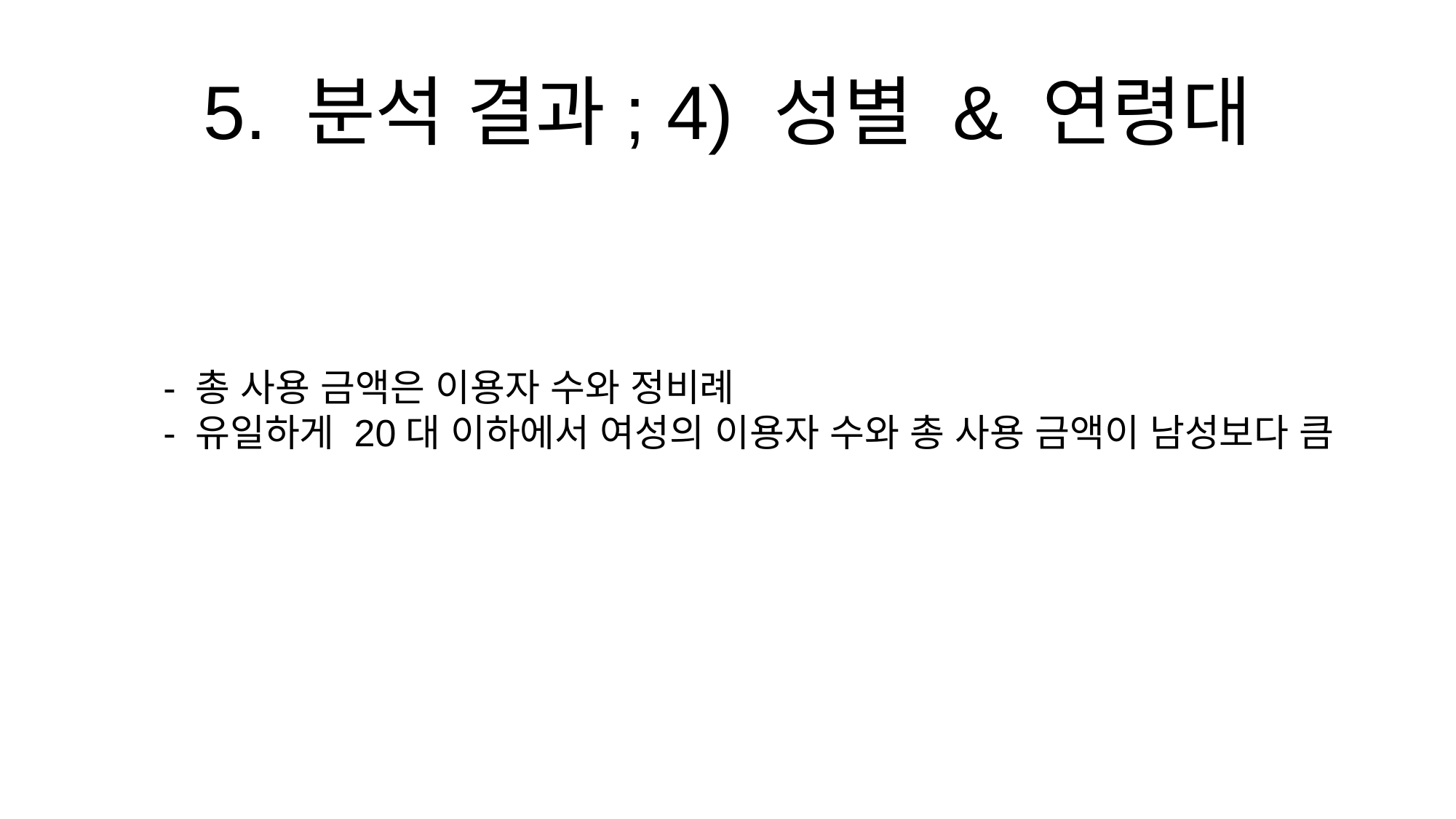

5. 분석 결과; 4) 성별 & 연령대
- 총 사용 금액은 이용자 수와 정비례
- 유일하게 20대 이하에서 여성의 이용자 수와 총 사용 금액이 남성보다 큼